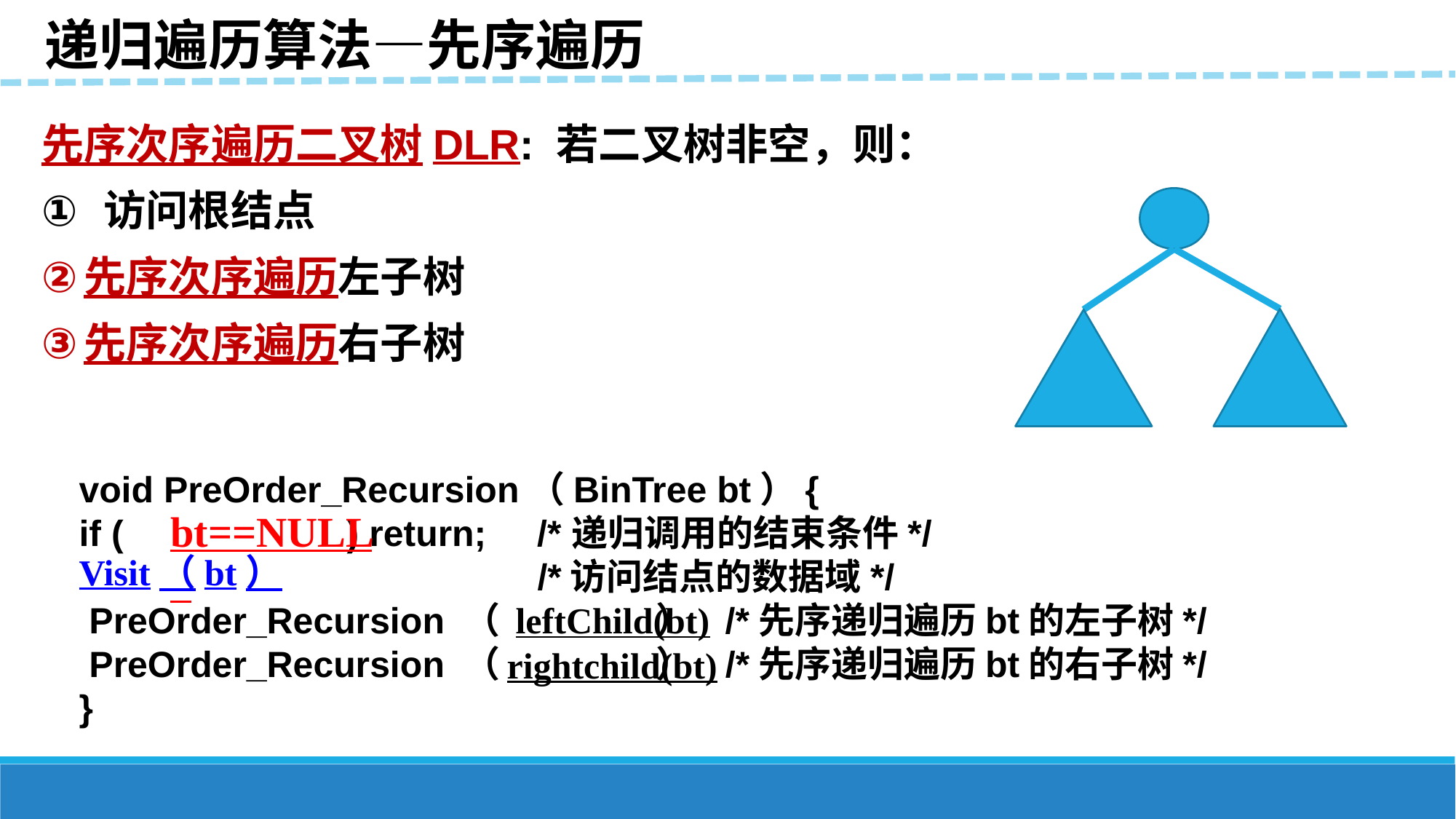

递归遍历算法—先序遍历
先序次序遍历二叉树DLR: 若二叉树非空，则：
 访问根结点
先序次序遍历左子树
先序次序遍历右子树

void PreOrder_Recursion（BinTree bt）{
if (                      ) return;     /*递归调用的结束条件*/
                                             /*访问结点的数据域*/
 PreOrder_Recursion （                   ）   /*先序递归遍历bt的左子树*/
 PreOrder_Recursion （                   ）   /*先序递归遍历bt的右子树*/
}
bt==NULL
Visit（bt）
leftChild(bt)
rightchild(bt)